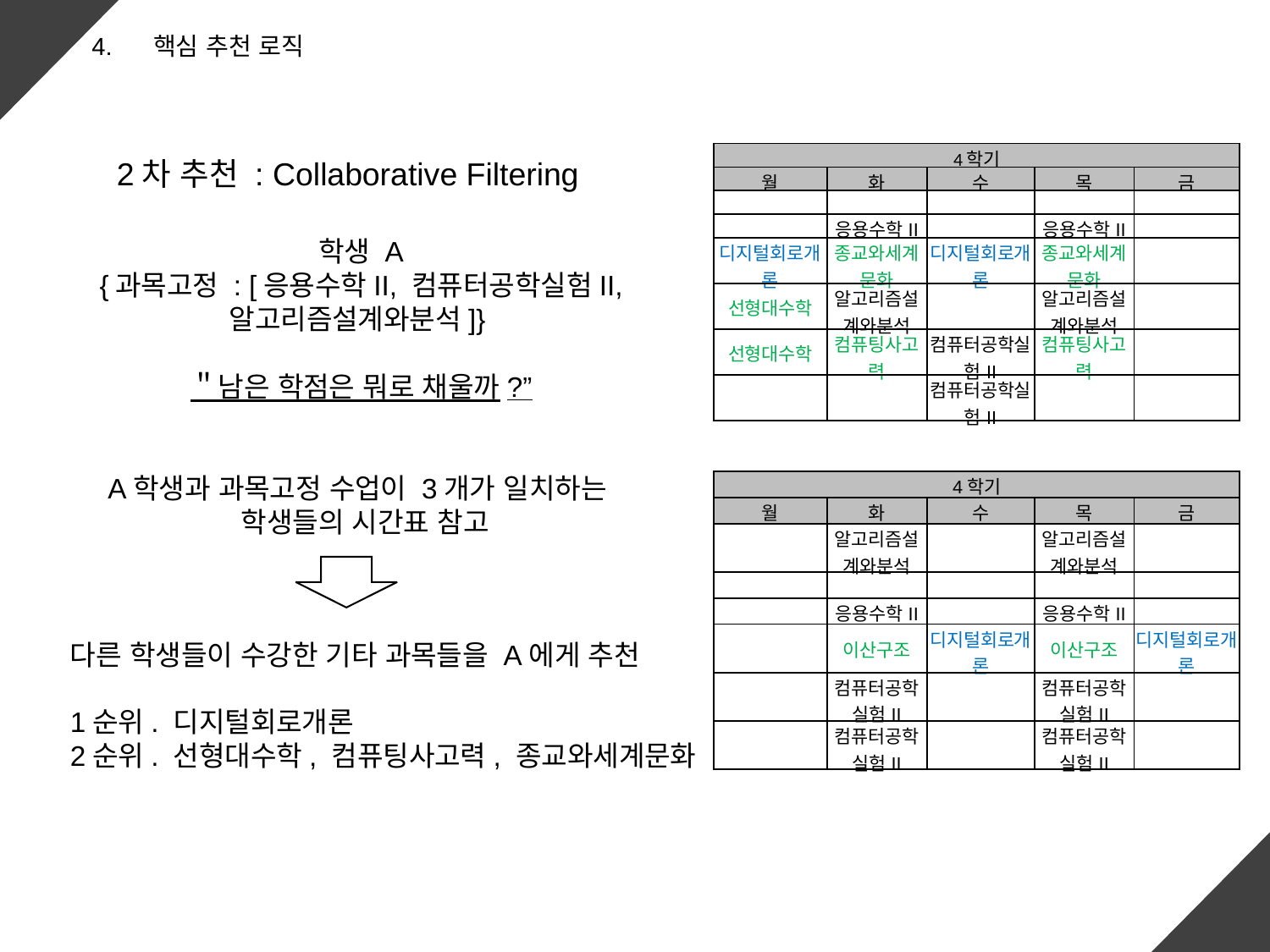

4.     핵심 추천 로직
| 4학기 |  |  |  |  |
| --- | --- | --- | --- | --- |
| 월 | 화 | 수 | 목 | 금 |
|  |  |  |  |  |
|  | 응용수학II |  | 응용수학II |  |
| 디지털회로개론 | 종교와세계문화 | 디지털회로개론 | 종교와세계문화 |  |
| 선형대수학 | 알고리즘설계와분석 |  | 알고리즘설계와분석 |  |
| 선형대수학 | 컴퓨팅사고력 | 컴퓨터공학실험II | 컴퓨팅사고력 |  |
|  |  | 컴퓨터공학실험II |  |  |
2차 추천 : Collaborative Filtering
학생 A
{과목고정 : [응용수학II, 컴퓨터공학실험II, 알고리즘설계와분석]}
＂남은 학점은 뭐로 채울까?”
A학생과 과목고정 수업이 3개가 일치하는
 학생들의 시간표 참고
| 4학기 |  |  |  |  |
| --- | --- | --- | --- | --- |
| 월 | 화 | 수 | 목 | 금 |
|  | 알고리즘설계와분석 |  | 알고리즘설계와분석 |  |
|  |  |  |  |  |
|  | 응용수학II |  | 응용수학II |  |
|  | 이산구조 | 디지털회로개론 | 이산구조 | 디지털회로개론 |
|  | 컴퓨터공학실험II |  | 컴퓨터공학실험II |  |
|  | 컴퓨터공학실험II |  | 컴퓨터공학실험II |  |

다른 학생들이 수강한 기타 과목들을 A에게 추천
1순위. 디지털회로개론
2순위. 선형대수학, 컴퓨팅사고력, 종교와세계문화